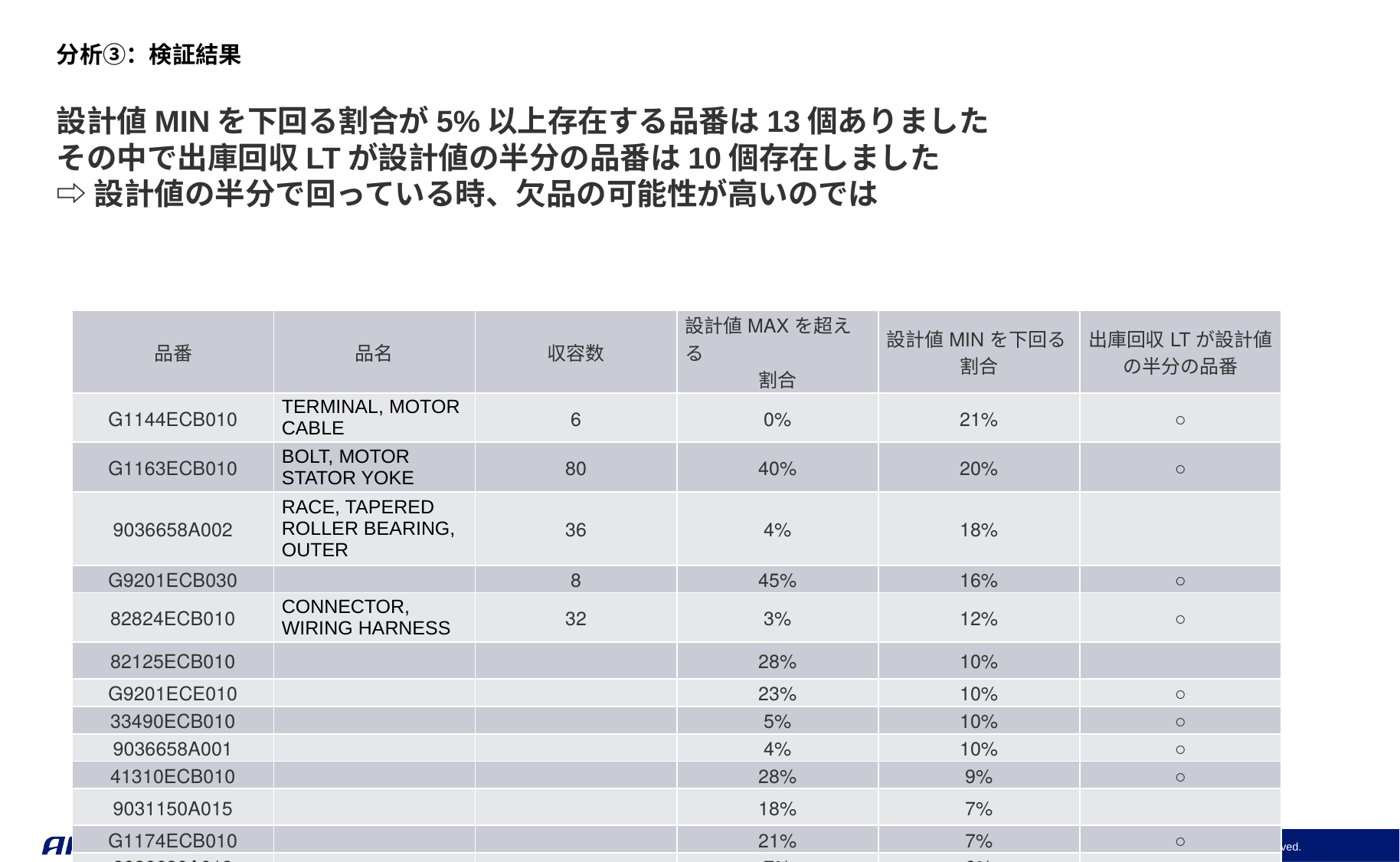

分析③：検証結果
設計値MINを下回る割合が5%以上存在する品番は13個ありました
その中で出庫回収LTが設計値の半分の品番は10個存在しました
⇨設計値の半分で回っている時、欠品の可能性が高いのでは
| 品番 | 品名 | 収容数 | 設計値MAXを超える 割合 | 設計値MINを下回る 割合 | 出庫回収LTが設計値の半分の品番 |
| --- | --- | --- | --- | --- | --- |
| G1144ECB010 | TERMINAL, MOTOR CABLE | 6 | 0% | 21% | ○ |
| G1163ECB010 | BOLT, MOTOR STATOR YOKE | 80 | 40% | 20% | ○ |
| 9036658A002 | RACE, TAPERED ROLLER BEARING, OUTER | 36 | 4% | 18% |  |
| G9201ECB030 |  | 8 | 45% | 16% | ○ |
| 82824ECB010 | CONNECTOR, WIRING HARNESS | 32 | 3% | 12% | ○ |
| 82125ECB010 |  |  | 28% | 10% |  |
| G9201ECE010 |  |  | 23% | 10% | ○ |
| 33490ECB010 |  |  | 5% | 10% | ○ |
| 9036658A001 |  |  | 4% | 10% | ○ |
| 41310ECB010 |  |  | 28% | 9% | ○ |
| 9031150A015 |  |  | 18% | 7% |  |
| G1174ECB010 |  |  | 21% | 7% | ○ |
| 9036630A018 |  |  | 7% | 6% | ○ |
8